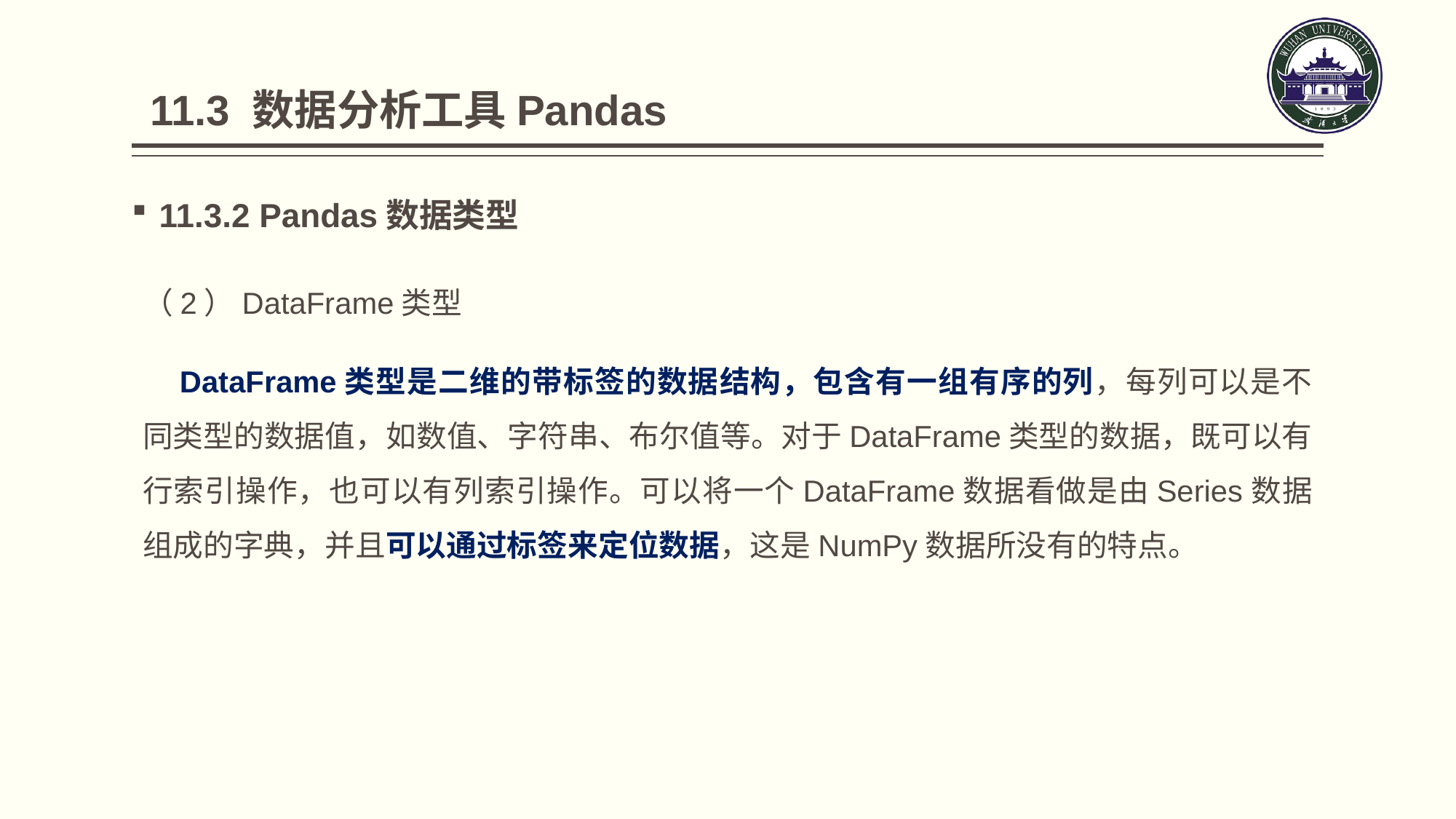

11.3 数据分析工具Pandas
11.3.2 Pandas数据类型

（2）DataFrame类型
    DataFrame类型是二维的带标签的数据结构，包含有一组有序的列，每列可以是不同类型的数据值，如数值、字符串、布尔值等。对于DataFrame类型的数据，既可以有行索引操作，也可以有列索引操作。可以将一个DataFrame数据看做是由Series数据组成的字典，并且可以通过标签来定位数据，这是NumPy数据所没有的特点。